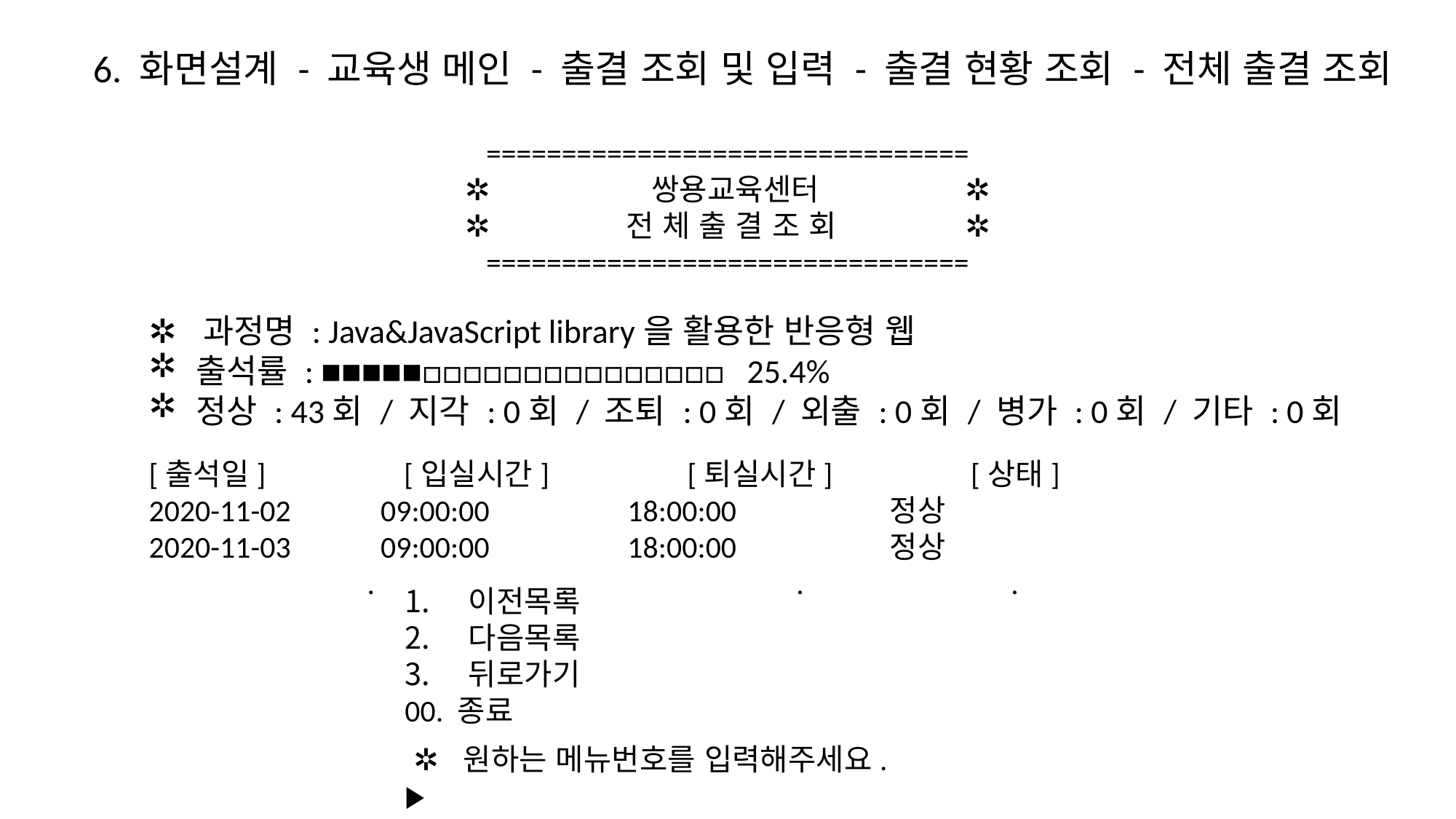

6. 화면설계 - 교육생 메인 - 출결 조회 및 입력 - 출결 현황 조회 - 전체 출결 조회
================================
✲                  쌍용교육센터                 ✲
✲               전 체 출 결 조 회               ✲
================================
✲  과정명 : Java&JavaScript library을 활용한 반응형 웹
 출석률 : ■■■■■□□□□□□□□□□□□□□□   25.4%
 정상 : 43회 / 지각 : 0회 / 조퇴 : 0회 / 외출 : 0회 / 병가 : 0회 / 기타 : 0회
[출석일]                    [입실시간]                    [퇴실시간]                    [상태]
2020-11-02             09:00:00                    18:00:00                     정상
2020-11-03             09:00:00                    18:00:00                     정상
.                           .                                 .                              .

이전목록
다음목록
뒤로가기
00. 종료
 ✲  원하는 메뉴번호를 입력해주세요.
▶